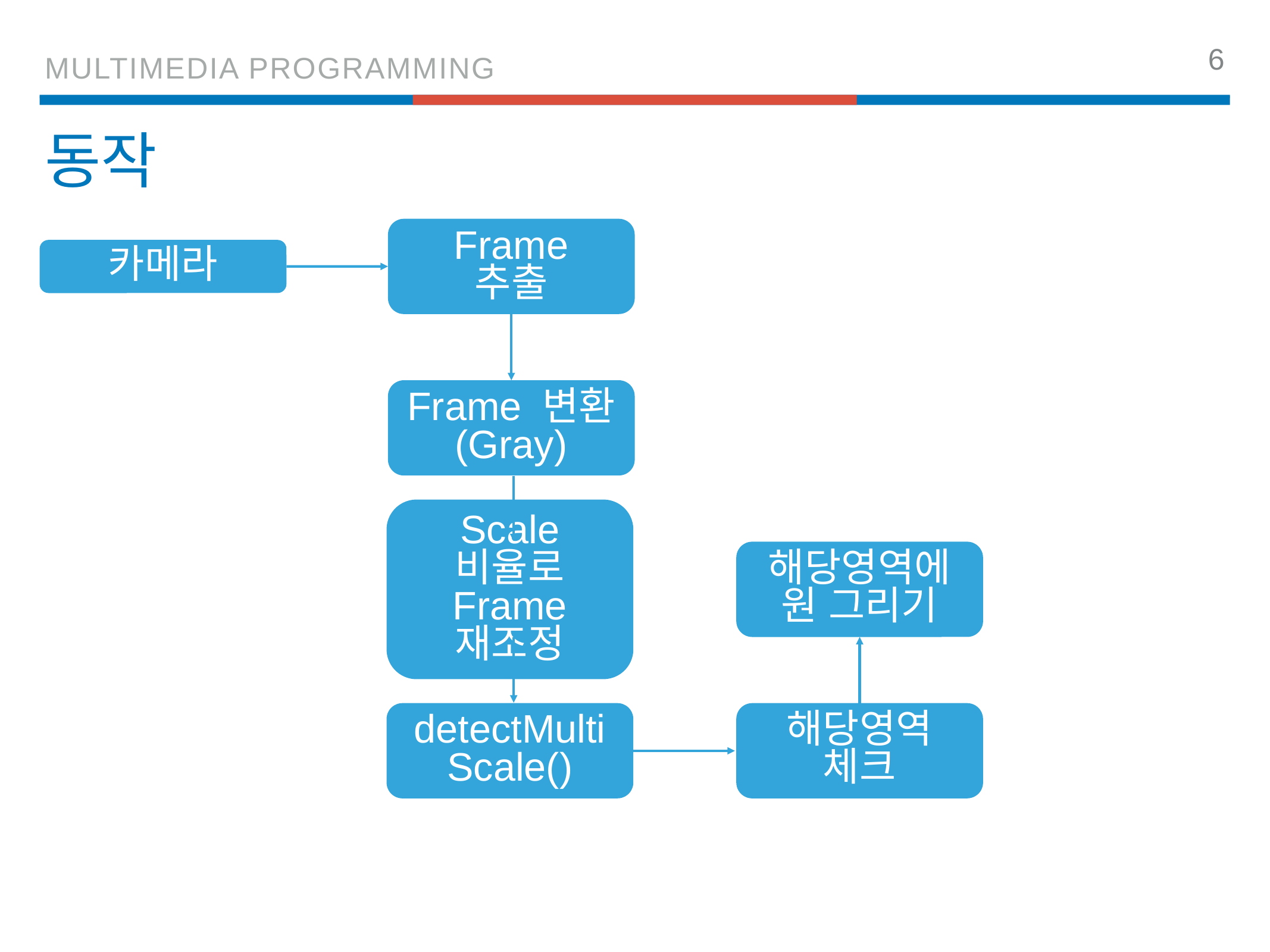

6
Multimedia programming

# 동작
Frame
추출
카메라
Frame 변환
(Gray)
Scale 비율로
Frame 재조정
해당영역에
원 그리기
detectMulti
Scale()
해당영역
체크